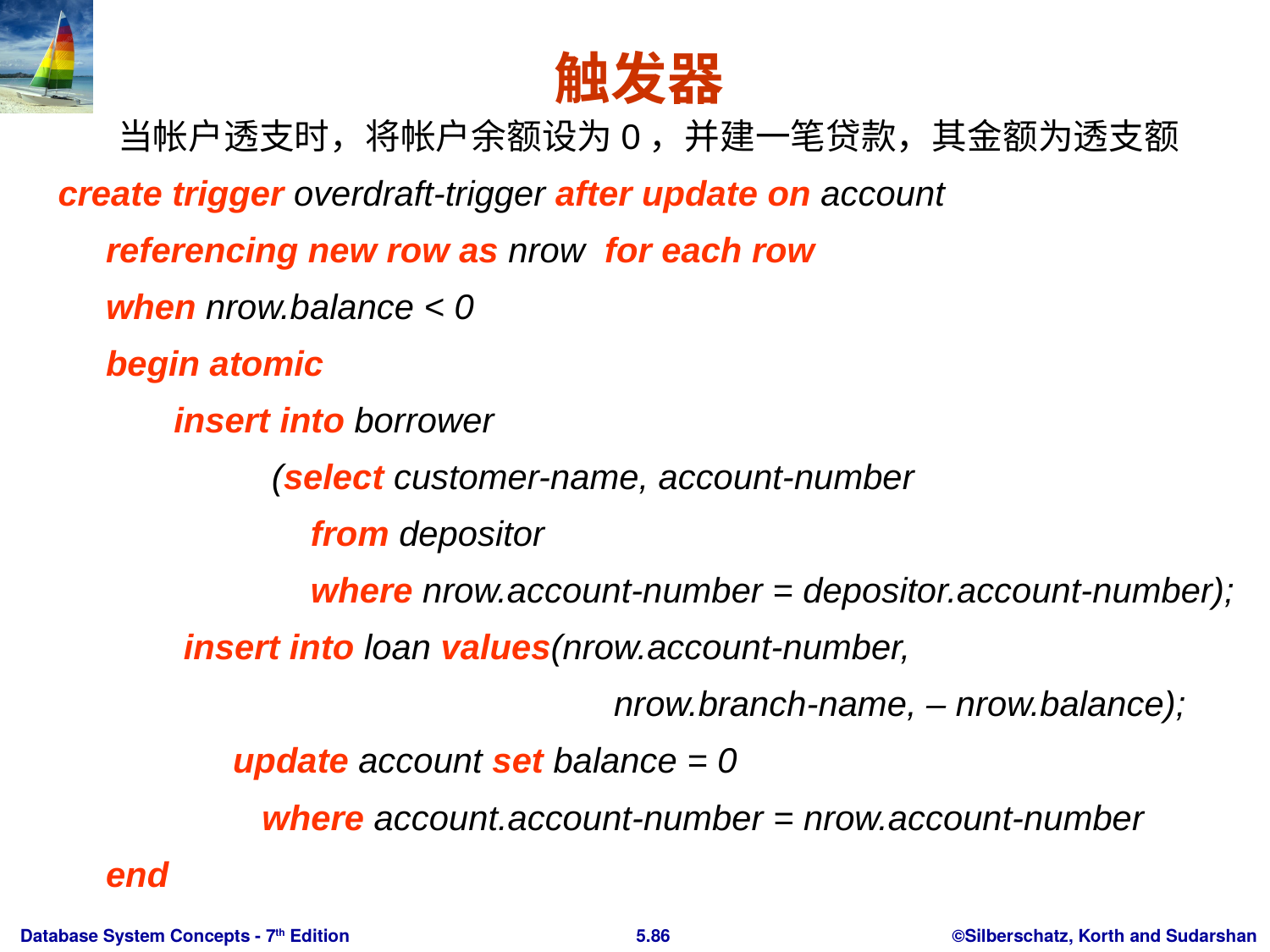

# 触发器
当帐户透支时，将帐户余额设为0，并建一笔贷款，其金额为透支额
create trigger overdraft-trigger after update on account
	referencing new row as nrow  for each row
	when nrow.balance < 0
	begin atomic
	       insert into borrower
		    (select customer-name, account-number
   		        from depositor
 		        where nrow.account-number = depositor.account-number);
	        insert into loan values(nrow.account-number,
					nrow.branch-name, – nrow.balance);
        	update account set balance = 0
		   where account.account-number = nrow.account-number
	end